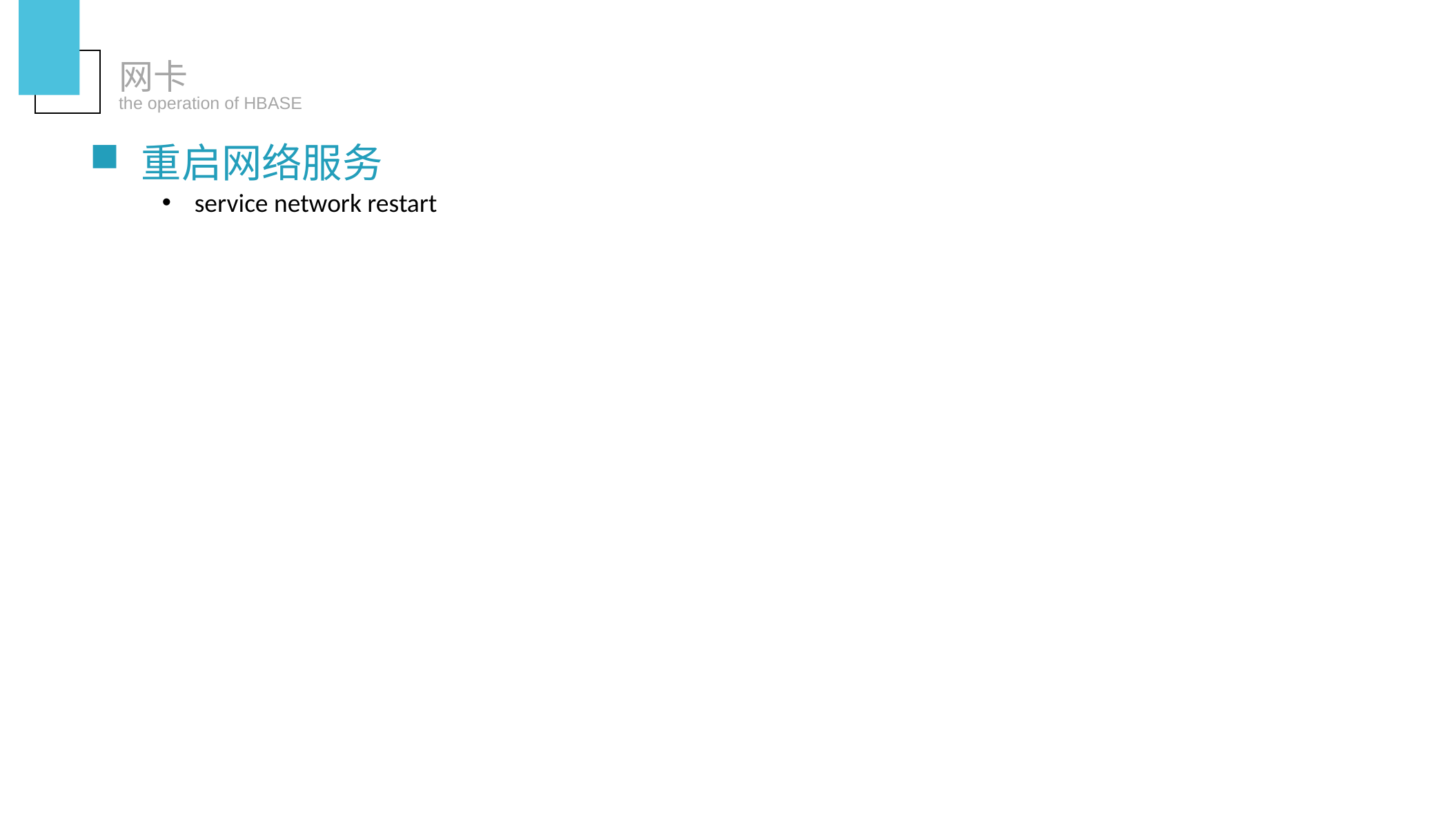

网卡
the operation of HBASE
重启网络服务
service network restart